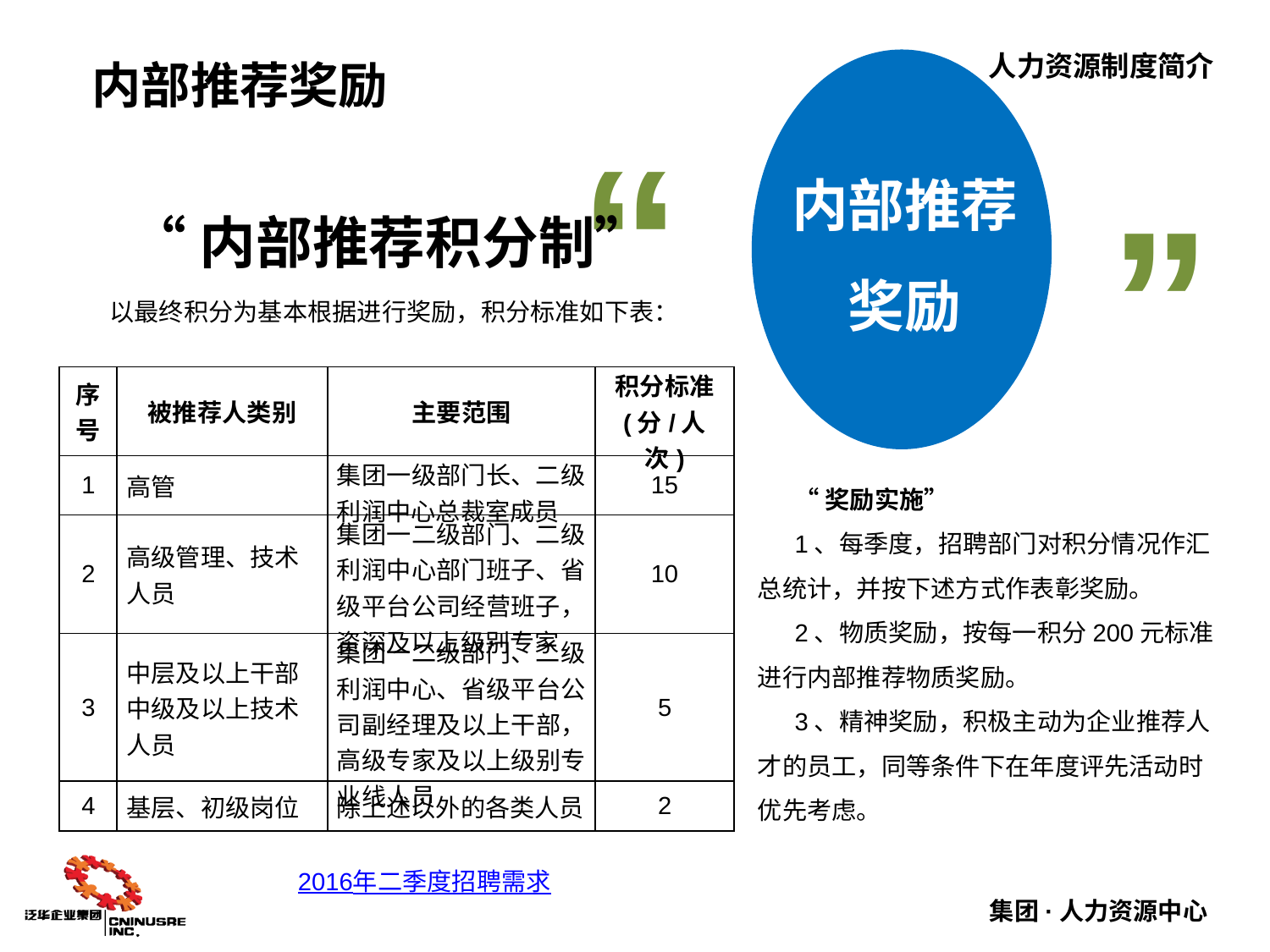

# 内部推荐奖励

内部推荐
奖励
“
“
“内部推荐积分制”

以最终积分为基本根据进行奖励，积分标准如下表：
| 序号 | 被推荐人类别 | 主要范围 | 积分标准 (分/人次) |
| --- | --- | --- | --- |
| 1 | 高管 | 集团一级部门长、二级利润中心总裁室成员 | 15 |
| 2 | 高级管理、技术人员 | 集团一二级部门、二级利润中心部门班子、省级平台公司经营班子，资深及以上级别专家 | 10 |
| 3 | 中层及以上干部 中级及以上技术人员 | 集团一二级部门、二级利润中心、省级平台公司副经理及以上干部，高级专家及以上级别专业线人员 | 5 |
| 4 | 基层、初级岗位 | 除上述以外的各类人员 | 2 |
“奖励实施”
1、每季度，招聘部门对积分情况作汇总统计，并按下述方式作表彰奖励。
2、物质奖励，按每一积分200元标准进行内部推荐物质奖励。
3、精神奖励，积极主动为企业推荐人才的员工，同等条件下在年度评先活动时优先考虑。
2016年二季度招聘需求